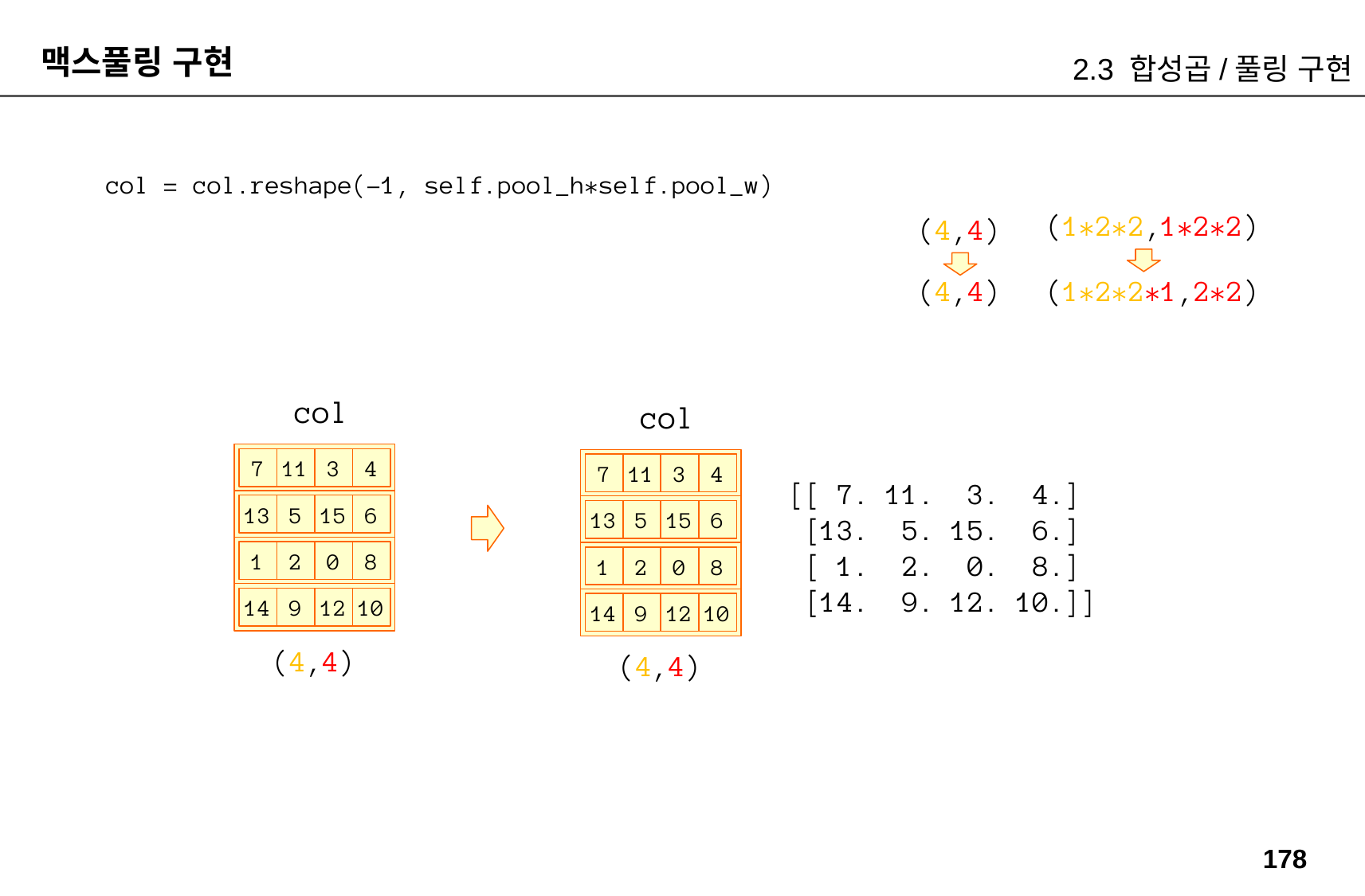

맥스풀링 구현
2.3 합성곱/풀링 구현
col = col.reshape(-1, self.pool_h*self.pool_w)
(1*2*2,1*2*2)
(4,4)

(4,4)
(1*2*2*1,2*2)
col
col

7
11
3
4

7
11
3
4
[[ 7. 11.  3.  4.]
 [13.  5. 15.  6.]
 [ 1.  2.  0.  8.]
 [14.  9. 12. 10.]]

13
5
15
6

13
5
15
6

1
2
0
8

1
2
0
8

14
9
12
10

14
9
12
10
(4,4)
(4,4)